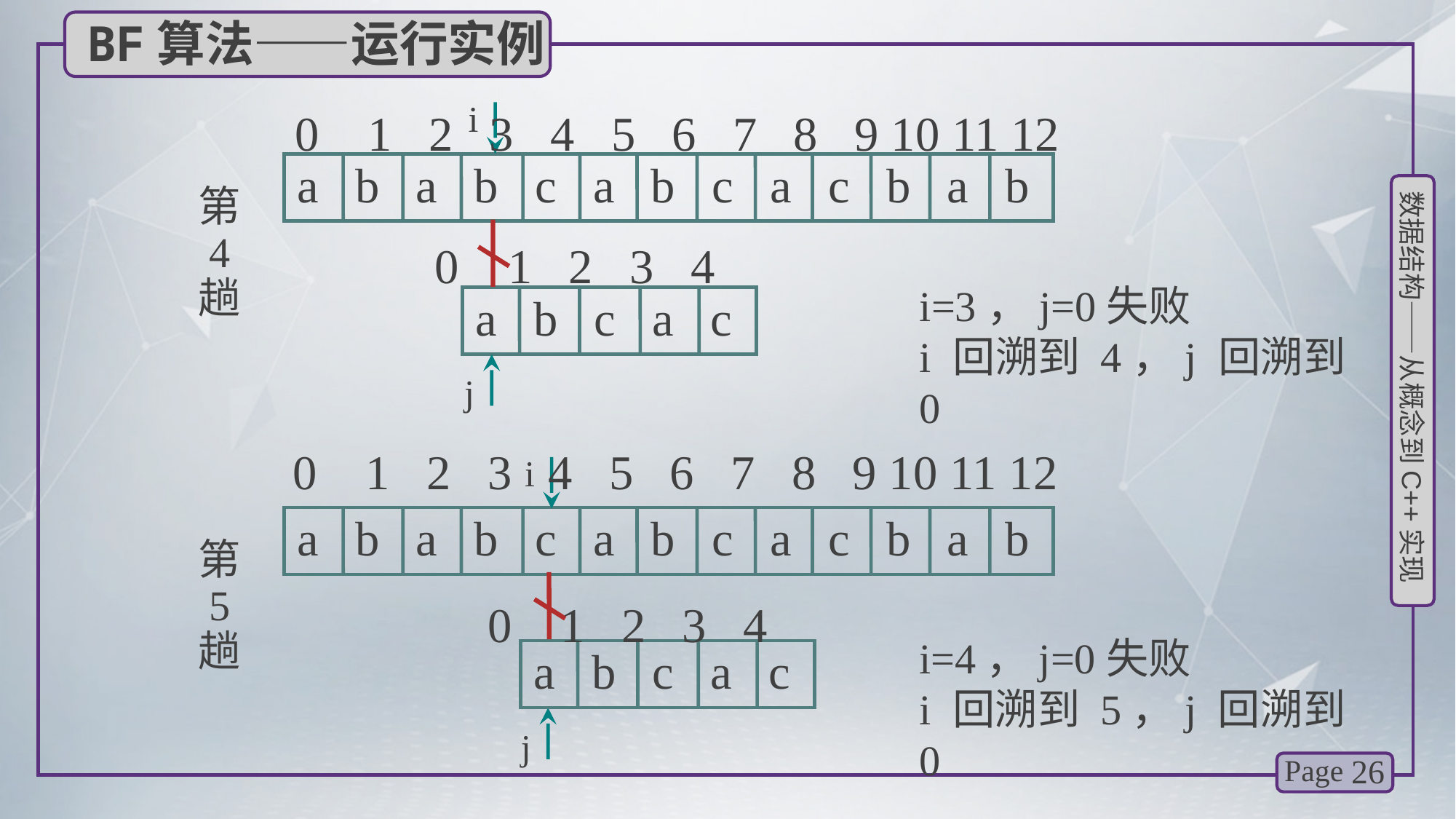

BF算法——运行实例

i

0    1   2   3   4   5   6   7   8   9 10 11 12
a   b   a   b   c   a   b   c   a   c   b   a   b

第
 4
趟

i=3，j=0失败
i 回溯到 4，j 回溯到 0
0    1   2   3   4

a   b   c   a   c

j
i
0    1   2   3   4   5   6   7   8   9 10 11 12

a   b   a   b   c   a   b   c   a   c   b   a   b

第
 5
趟

i=4，j=0失败
i 回溯到 5，j 回溯到 0
0    1   2   3   4

a   b   c   a   c

j